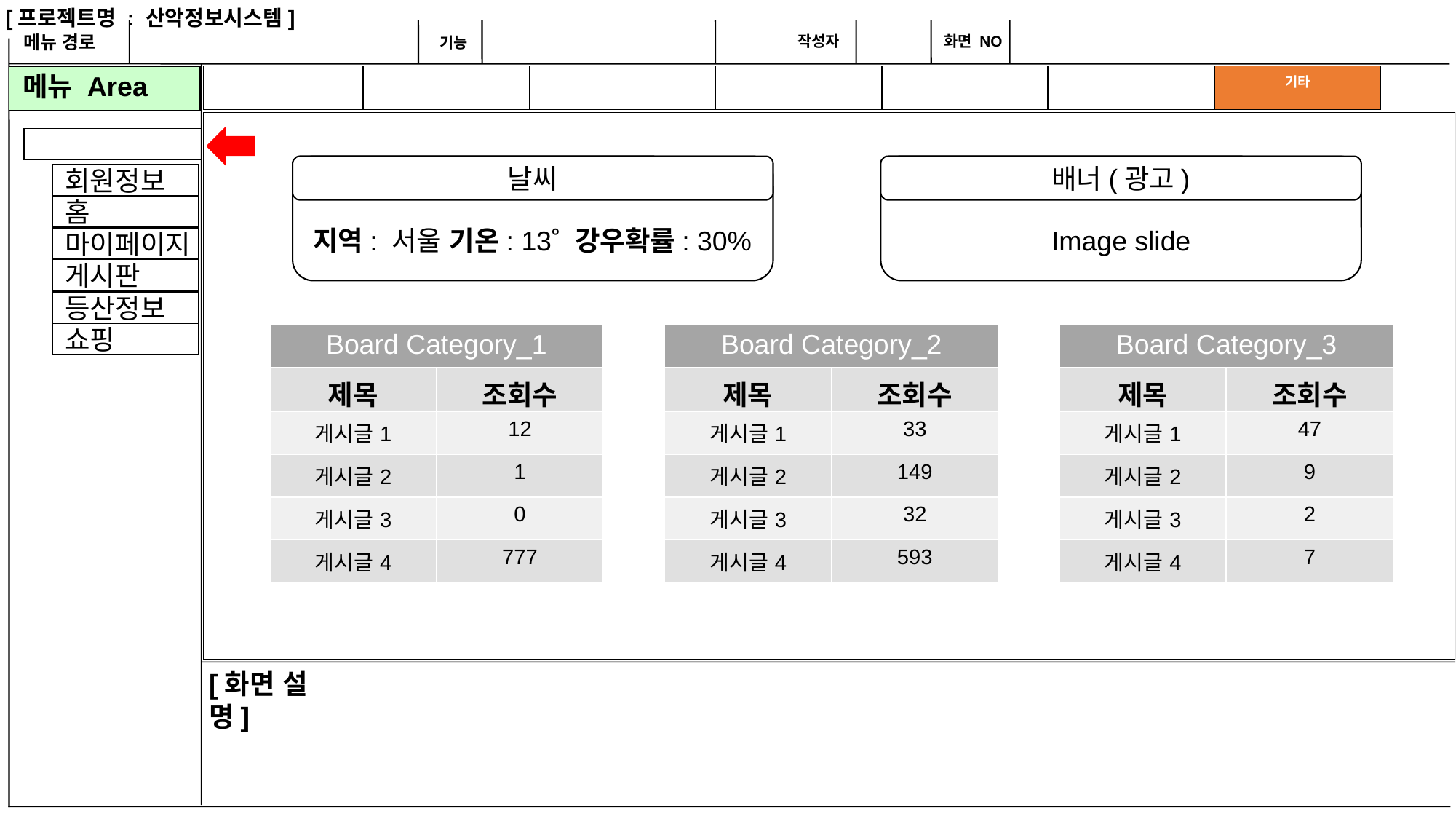

날씨

배너(광고)
지역: 서울 기온: 13˚ 강우확률: 30%
Image slide
| Board Category\_1 |  |
| --- | --- |
| 제목 | 조회수 |
| 게시글1 | 12 |
| 게시글2 | 1 |
| 게시글3 | 0 |
| 게시글4 | 777 |
| Board Category\_2 |  |
| --- | --- |
| 제목 | 조회수 |
| 게시글1 | 33 |
| 게시글2 | 149 |
| 게시글3 | 32 |
| 게시글4 | 593 |
| Board Category\_3 |  |
| --- | --- |
| 제목 | 조회수 |
| 게시글1 | 47 |
| 게시글2 | 9 |
| 게시글3 | 2 |
| 게시글4 | 7 |